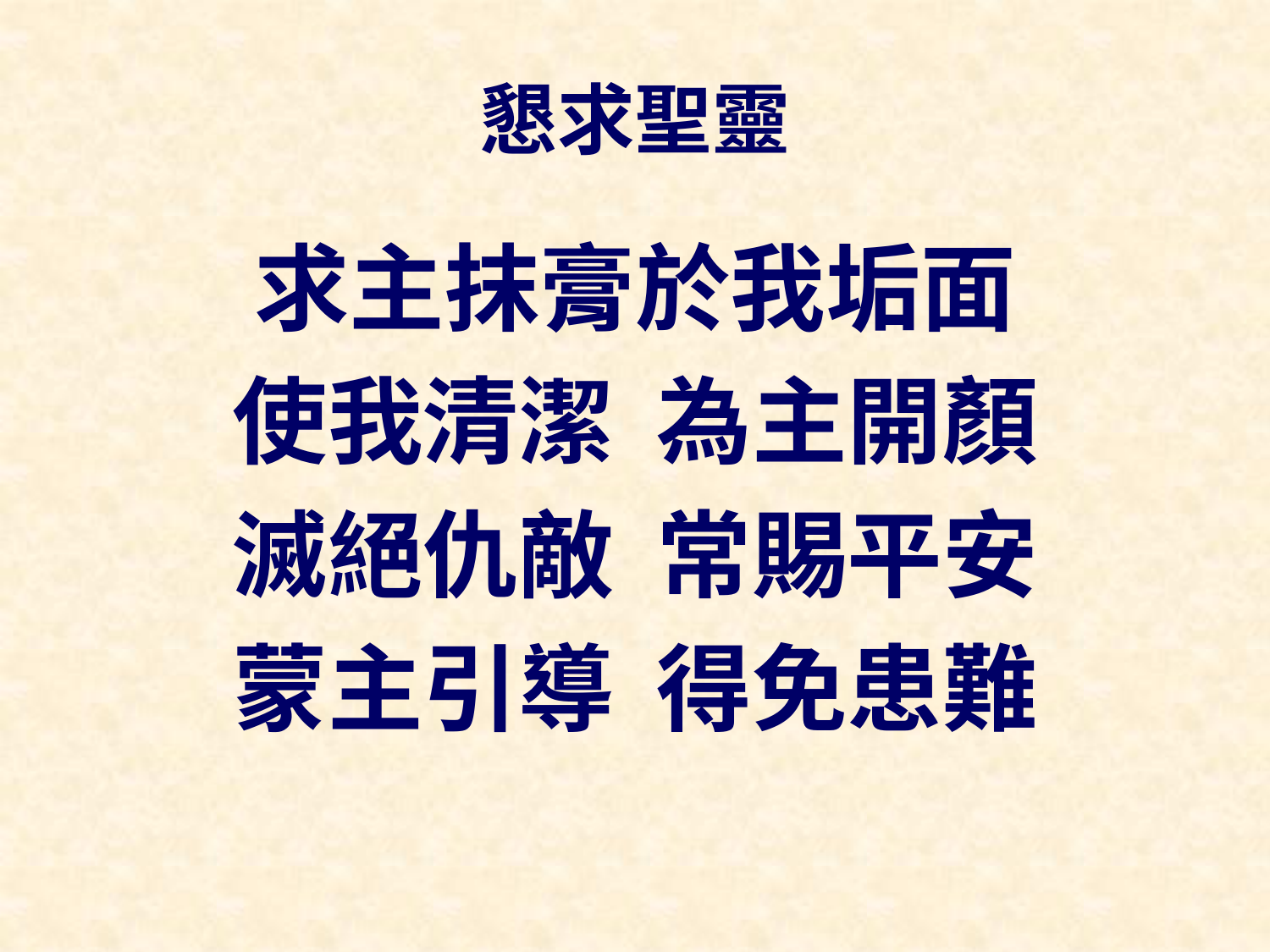

# 懇求聖靈
求主抹膏於我垢面
使我清潔  為主開顏
滅絕仇敵  常賜平安
蒙主引導  得免患難